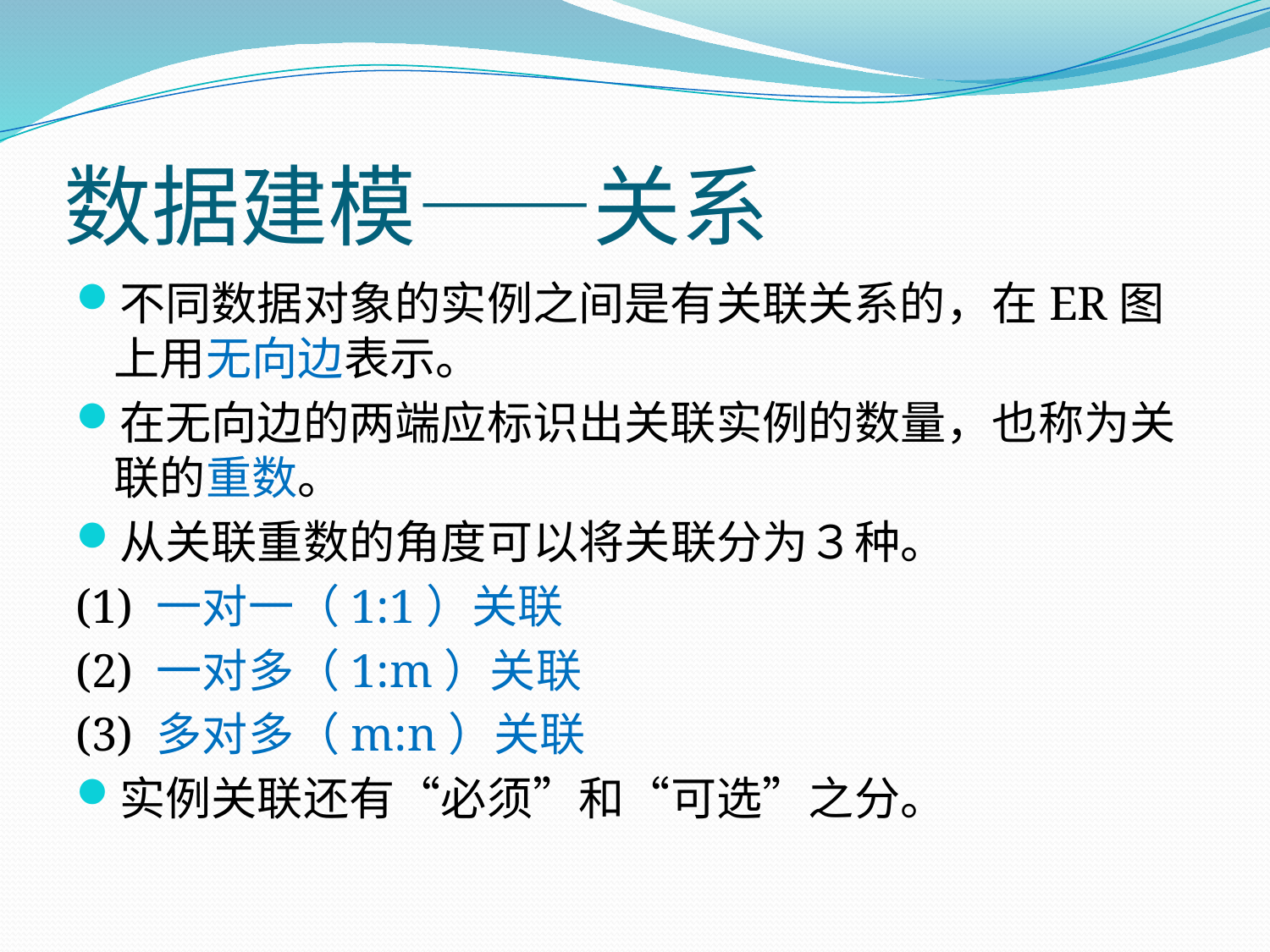

# 数据建模——关系
不同数据对象的实例之间是有关联关系的，在ER图上用无向边表示。
在无向边的两端应标识出关联实例的数量，也称为关联的重数。
从关联重数的角度可以将关联分为３种。
(1) 一对一（1:1）关联
(2) 一对多（1:m）关联
(3) 多对多（m:n）关联
实例关联还有“必须”和“可选”之分。